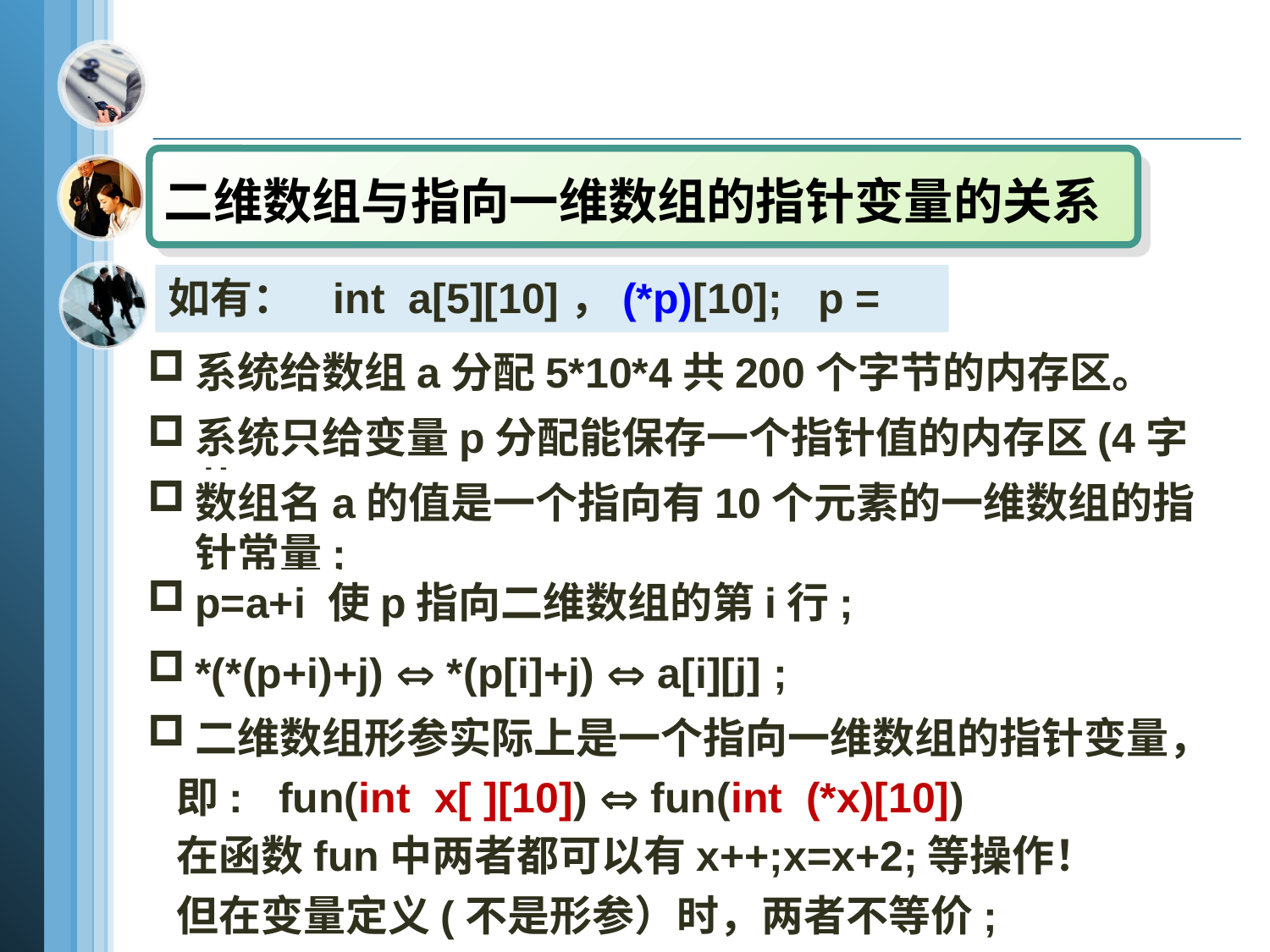

二维数组与指向一维数组的指针变量的关系
如有：   int  a[5][10]，(*p)[10];   p = a ;

系统给数组a分配5*10*4共200个字节的内存区。

系统只给变量p分配能保存一个指针值的内存区(4字节)；

数组名a的值是一个指向有10个元素的一维数组的指针常量;
p=a+i 使p指向二维数组的第i行;
*(*(p+i)+j) ⇔ *(p[i]+j) ⇔ a[i][j] ;
二维数组形参实际上是一个指向一维数组的指针变量，
  即:   fun(int  x[ ][10]) ⇔ fun(int  (*x)[10])
  在函数fun中两者都可以有x++;x=x+2;等操作！
  但在变量定义(不是形参）时，两者不等价;